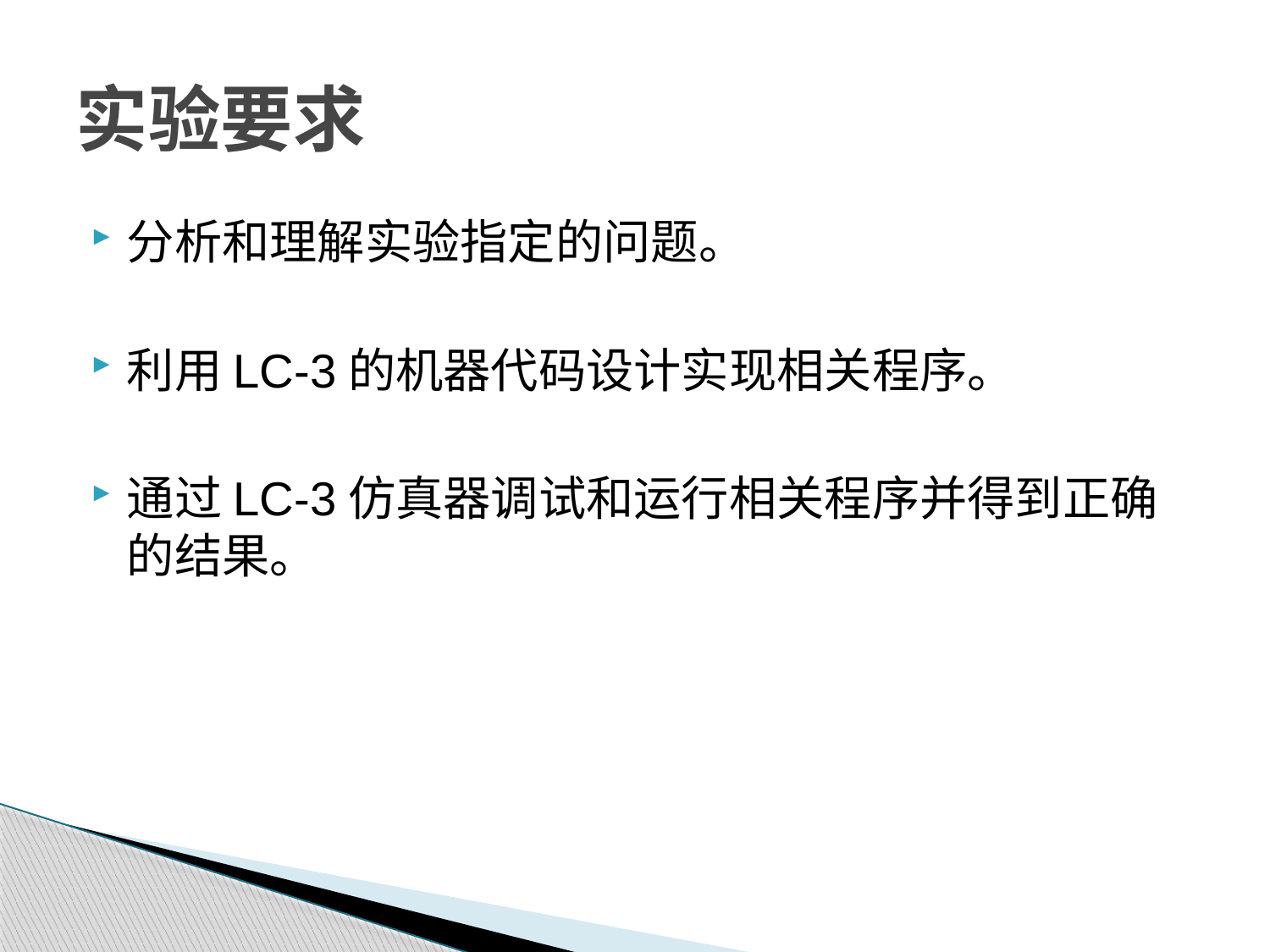

# 实验要求
分析和理解实验指定的问题。

利用LC-3的机器代码设计实现相关程序。

通过LC-3仿真器调试和运行相关程序并得到正确的结果。